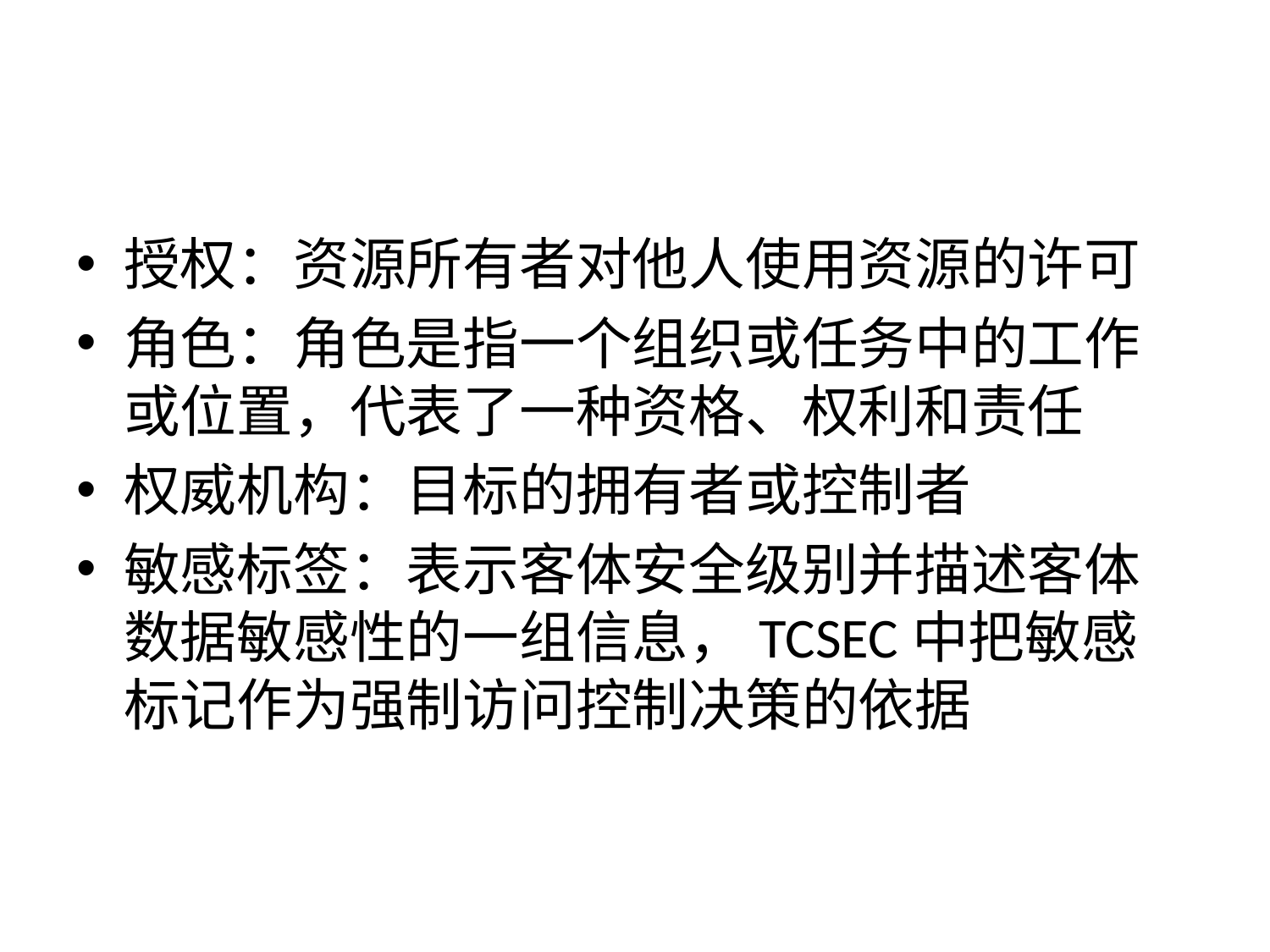

#
授权：资源所有者对他人使用资源的许可
角色：角色是指一个组织或任务中的工作或位置，代表了一种资格、权利和责任
权威机构：目标的拥有者或控制者
敏感标签：表示客体安全级别并描述客体数据敏感性的一组信息，TCSEC中把敏感标记作为强制访问控制决策的依据